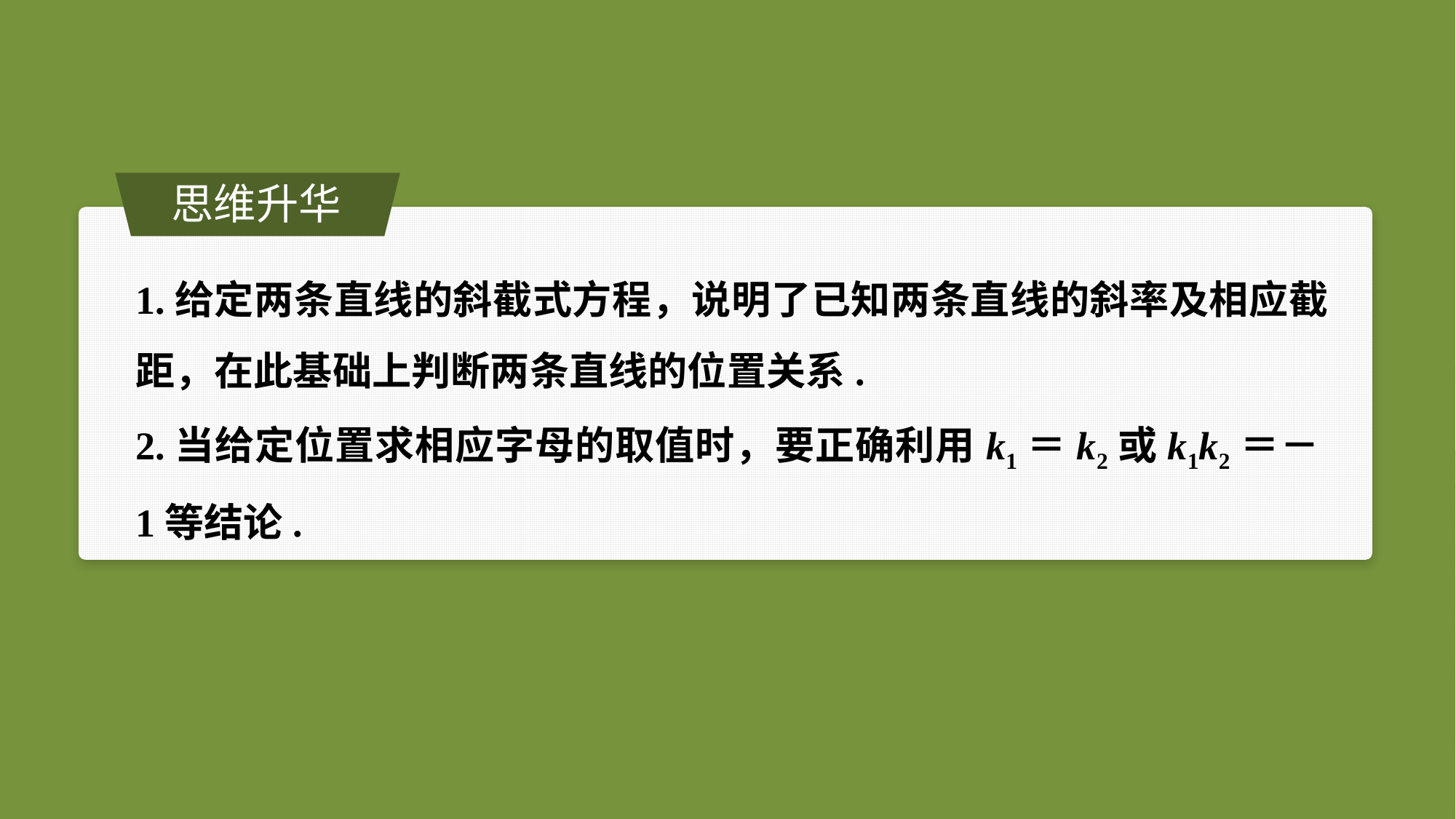

思维升华

1.给定两条直线的斜截式方程，说明了已知两条直线的斜率及相应截距，在此基础上判断两条直线的位置关系.
2.当给定位置求相应字母的取值时，要正确利用k1＝k2或k1k2＝－1等结论.